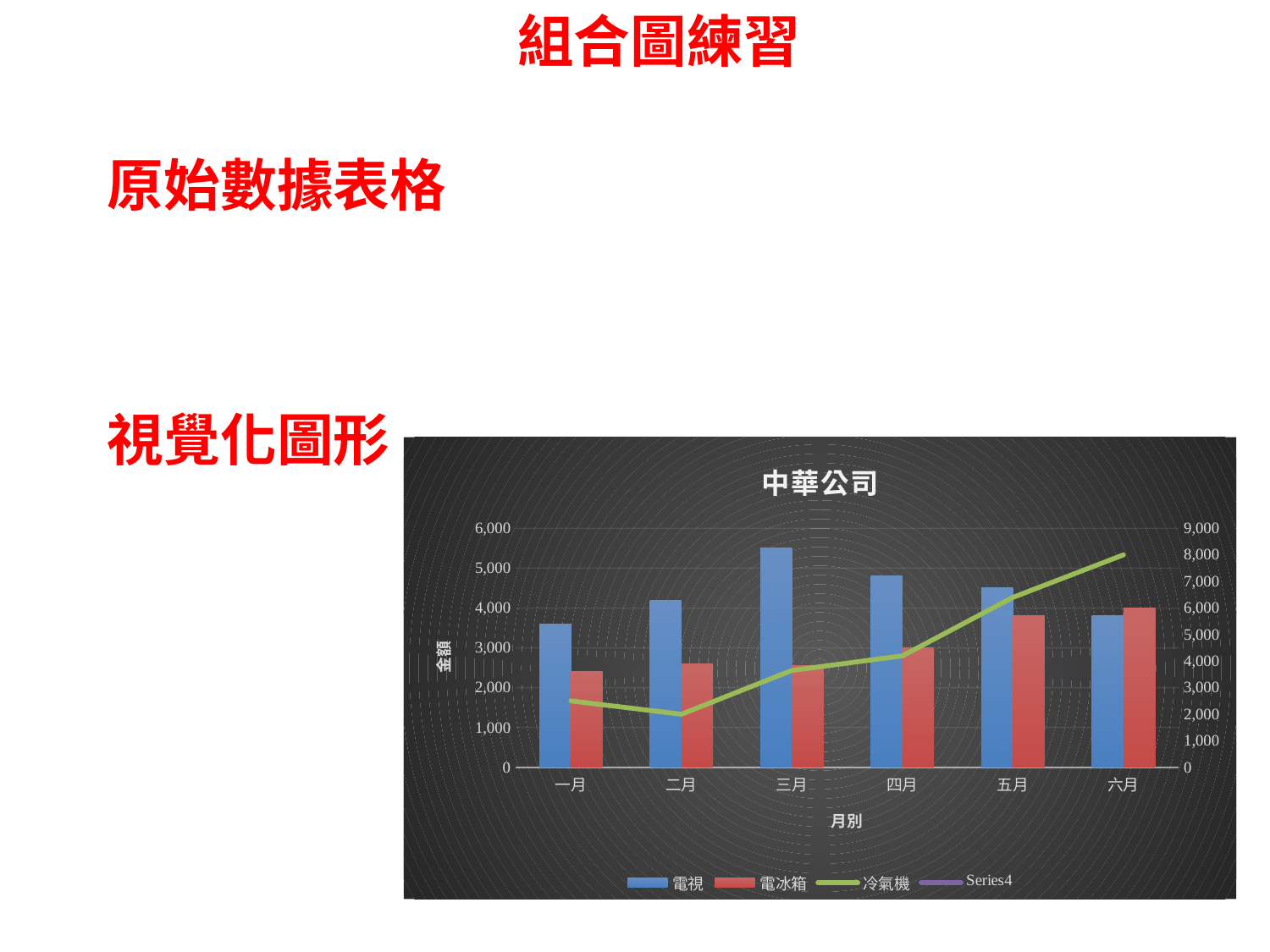

組合圖練習
原始數據表格
視覺化圖形

### Chart: 中華公司

| Category | 電視 | 電冰箱 | 冷氣機 |  |
|---|---|---|---|---|
| 一月 | 3600.0 | 2400.0 | 2500.0 | None |
| 二月 | 4200.0 | 2600.0 | 2000.0 | None |
| 三月 | 5500.0 | 2550.0 | 3650.0 | None |
| 四月 | 4800.0 | 3000.0 | 4200.0 | None |
| 五月 | 4500.0 | 3800.0 | 6400.0 | None |
| 六月 | 3800.0 | 4000.0 | 8000.0 | None |